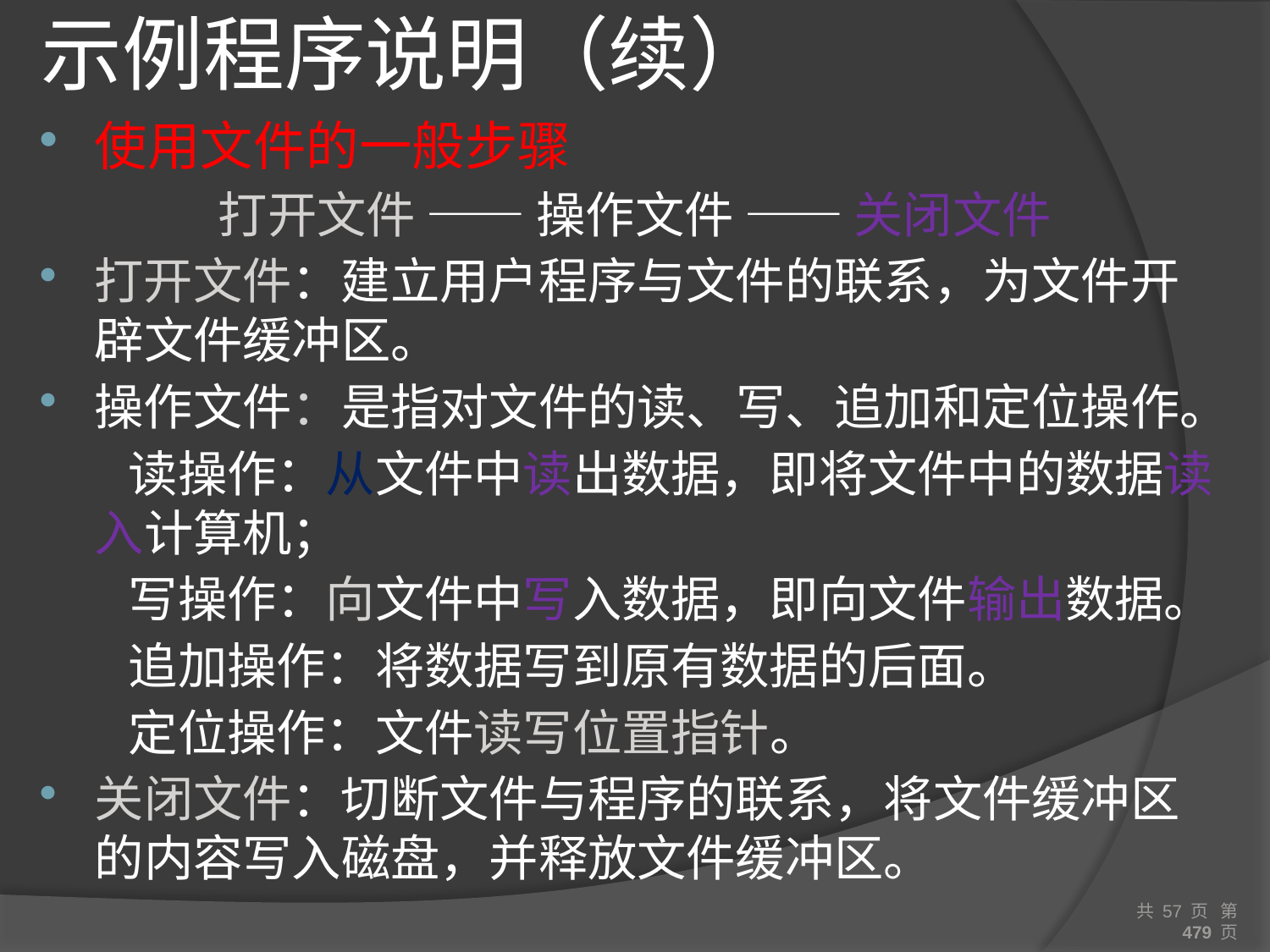

# 示例程序说明（续）
使用文件的一般步骤
打开文件 —— 操作文件 —— 关闭文件
打开文件：建立用户程序与文件的联系，为文件开辟文件缓冲区。
操作文件：是指对文件的读、写、追加和定位操作。
	  读操作：从文件中读出数据，即将文件中的数据读入计算机；
	  写操作：向文件中写入数据，即向文件输出数据。
	  追加操作：将数据写到原有数据的后面。
	  定位操作：文件读写位置指针。
关闭文件：切断文件与程序的联系，将文件缓冲区的内容写入磁盘，并释放文件缓冲区。
共 57 页   第 479 页